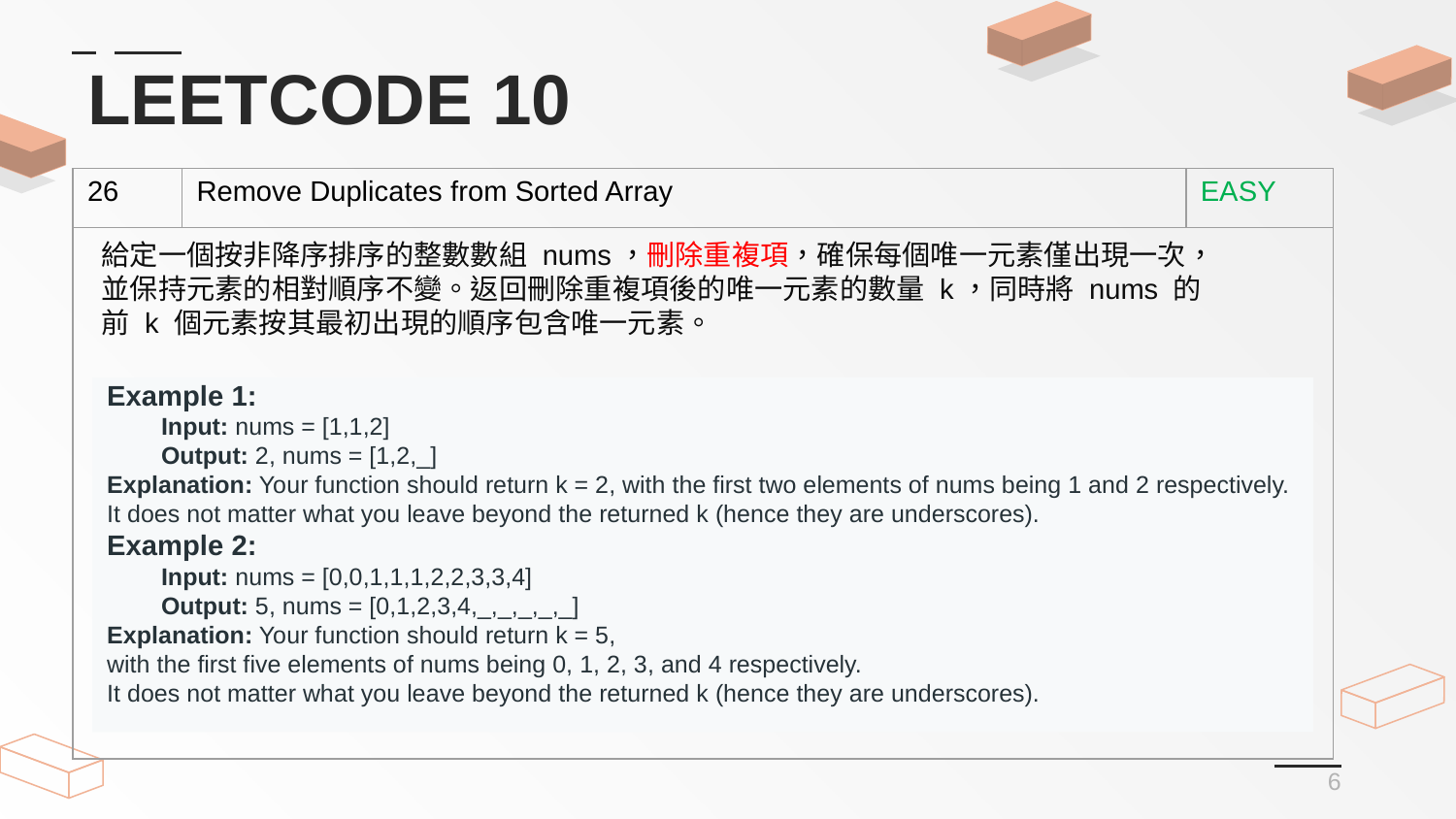

# LEETCODE 10
| 26 | Remove Duplicates from Sorted Array | EASY |
| --- | --- | --- |
|  |  |  |
給定一個按非降序排序的整數數組 nums，刪除重複項，確保每個唯一元素僅出現一次，並保持元素的相對順序不變。返回刪除重複項後的唯一元素的數量 k，同時將 nums 的前 k 個元素按其最初出現的順序包含唯一元素。
Example 1:
　　Input: nums = [1,1,2]
　　Output: 2, nums = [1,2,_]
Explanation: Your function should return k = 2, with the first two elements of nums being 1 and 2 respectively.
It does not matter what you leave beyond the returned k (hence they are underscores).
Example 2:
　　Input: nums = [0,0,1,1,1,2,2,3,3,4]
　　Output: 5, nums = [0,1,2,3,4,_,_,_,_,_]
Explanation: Your function should return k = 5,
with the first five elements of nums being 0, 1, 2, 3, and 4 respectively.
It does not matter what you leave beyond the returned k (hence they are underscores).
6